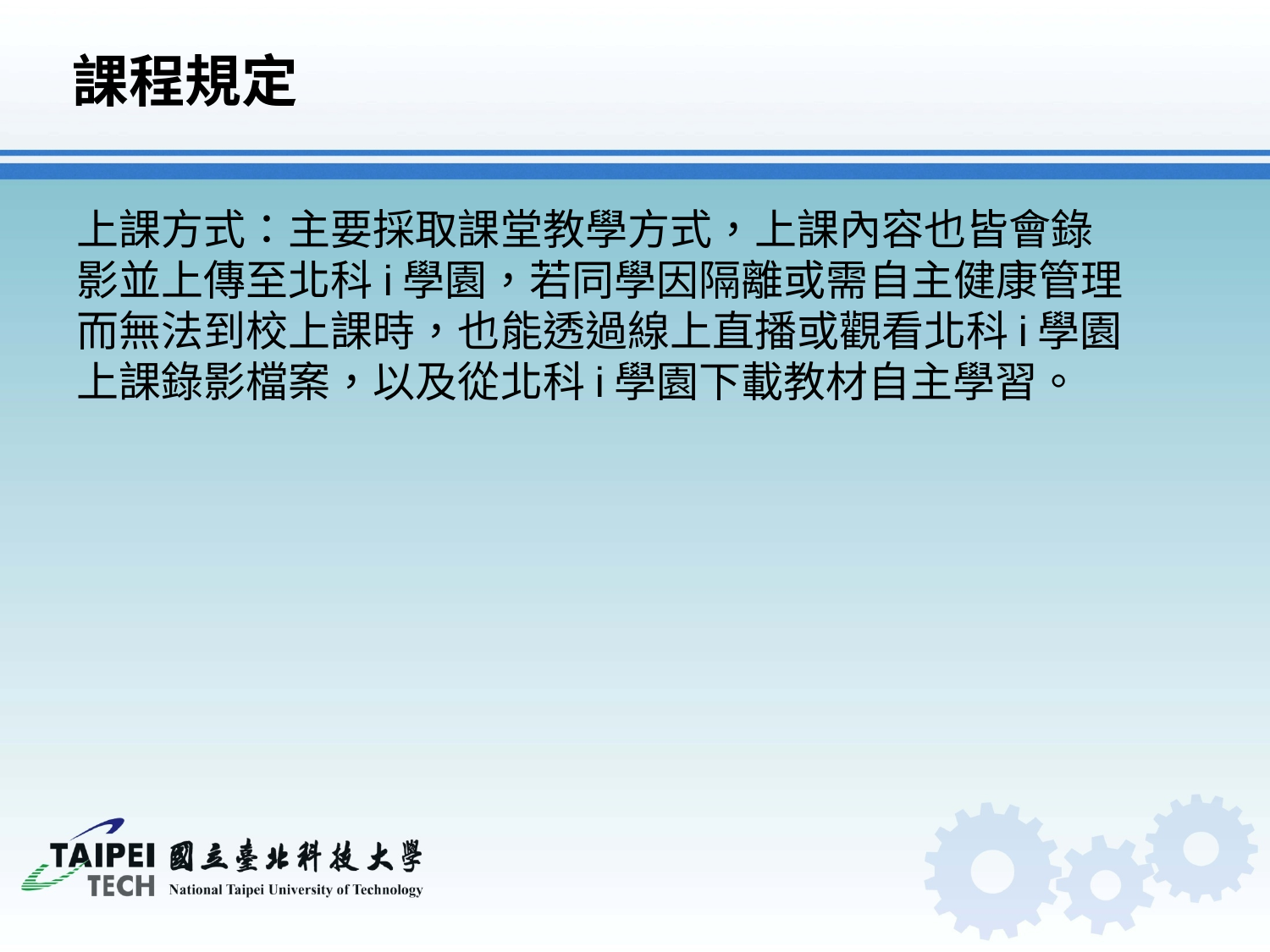

# 課程規定
上課方式：主要採取課堂教學方式，上課內容也皆會錄影並上傳至北科i學園，若同學因隔離或需自主健康管理而無法到校上課時，也能透過線上直播或觀看北科i學園上課錄影檔案，以及從北科i學園下載教材自主學習。